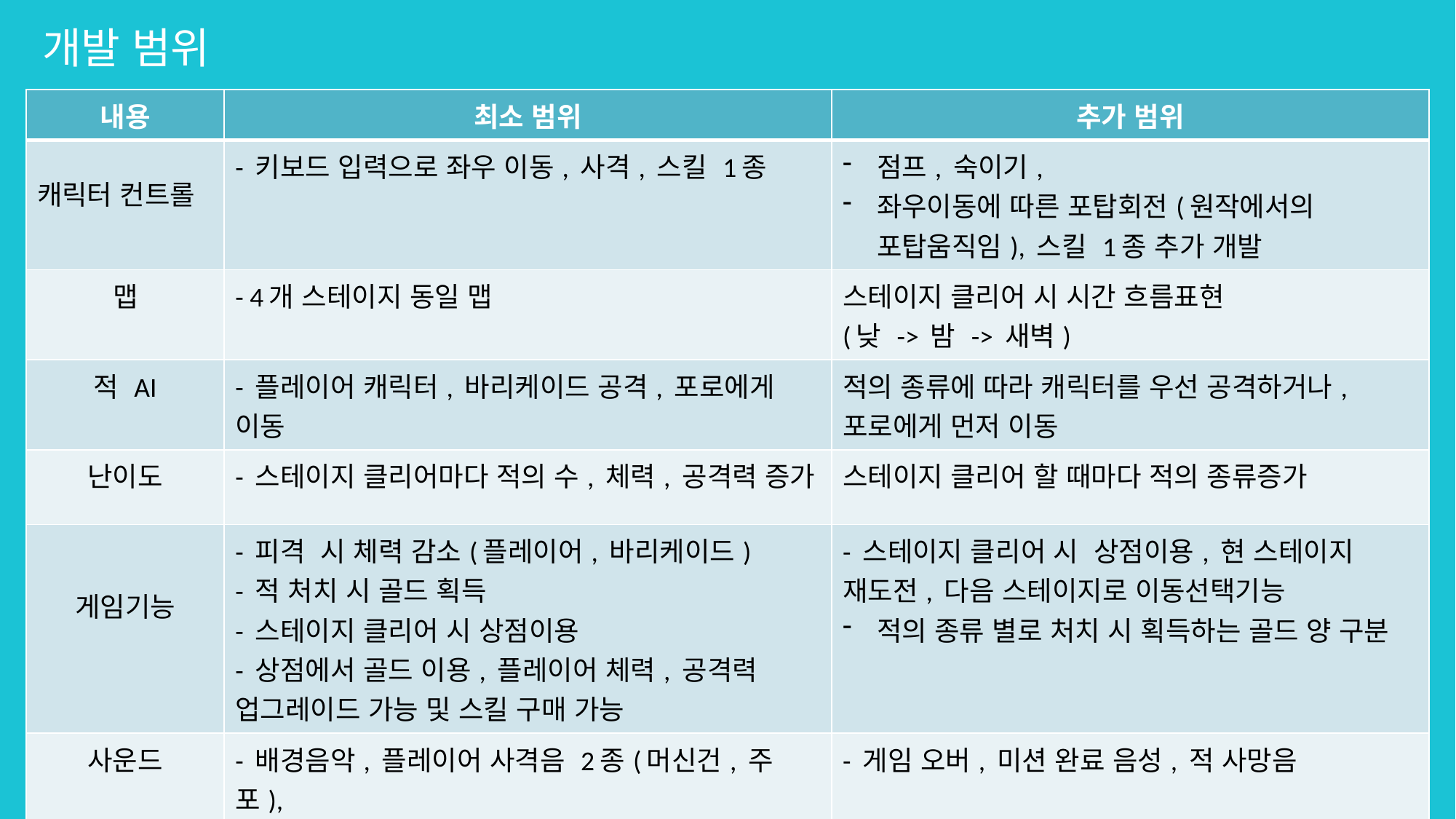

개발 범위
| 내용 | 최소 범위 | 추가 범위 |
| --- | --- | --- |
| 캐릭터 컨트롤 | - 키보드 입력으로 좌우 이동, 사격, 스킬 1종 | 점프, 숙이기, 좌우이동에 따른 포탑회전(원작에서의 포탑움직임), 스킬 1종 추가 개발 |
| 맵 | - 4개 스테이지 동일 맵 | 스테이지 클리어 시 시간 흐름표현 (낮 -> 밤 -> 새벽) |
| 적 AI | - 플레이어 캐릭터, 바리케이드 공격, 포로에게 이동 | 적의 종류에 따라 캐릭터를 우선 공격하거나, 포로에게 먼저 이동 |
| 난이도 | - 스테이지 클리어마다 적의 수, 체력, 공격력 증가 | 스테이지 클리어 할 때마다 적의 종류증가 |
| 게임기능 | - 피격 시 체력 감소(플레이어, 바리케이드) - 적 처치 시 골드 획득 - 스테이지 클리어 시 상점이용 - 상점에서 골드 이용, 플레이어 체력, 공격력 업그레이드 가능 및 스킬 구매 가능 | - 스테이지 클리어 시 상점이용, 현 스테이지 재도전, 다음 스테이지로 이동선택기능 적의 종류 별로 처치 시 획득하는 골드 양 구분 |
| 사운드 | - 배경음악, 플레이어 사격음 2종(머신건, 주포), - 피격음(머신건, 폭발음) | - 게임 오버, 미션 완료 음성, 적 사망음 |
| 애니메이션 | - 플레이어, 적 이동 및 공격 애니메이션 | - 포로 IDLE 애니메이션, 플레이어, 적 사망 애니메이션, 폭발 애니메이션 |